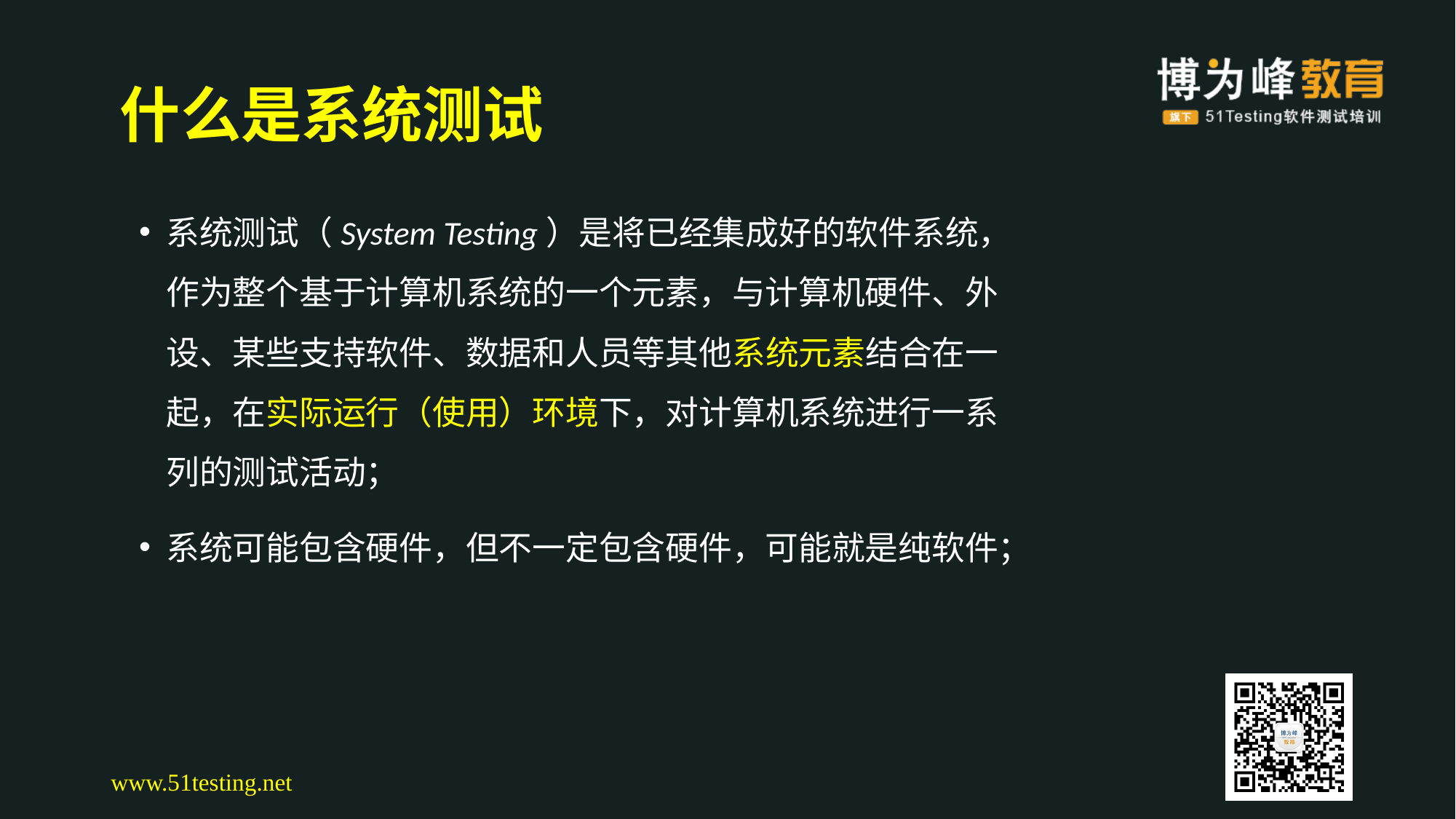

# 什么是系统测试
系统测试（System Testing）是将已经集成好的软件系统，作为整个基于计算机系统的一个元素，与计算机硬件、外设、某些支持软件、数据和人员等其他系统元素结合在一起，在实际运行（使用）环境下，对计算机系统进行一系列的测试活动；
系统可能包含硬件，但不一定包含硬件，可能就是纯软件；
www.51testing.net